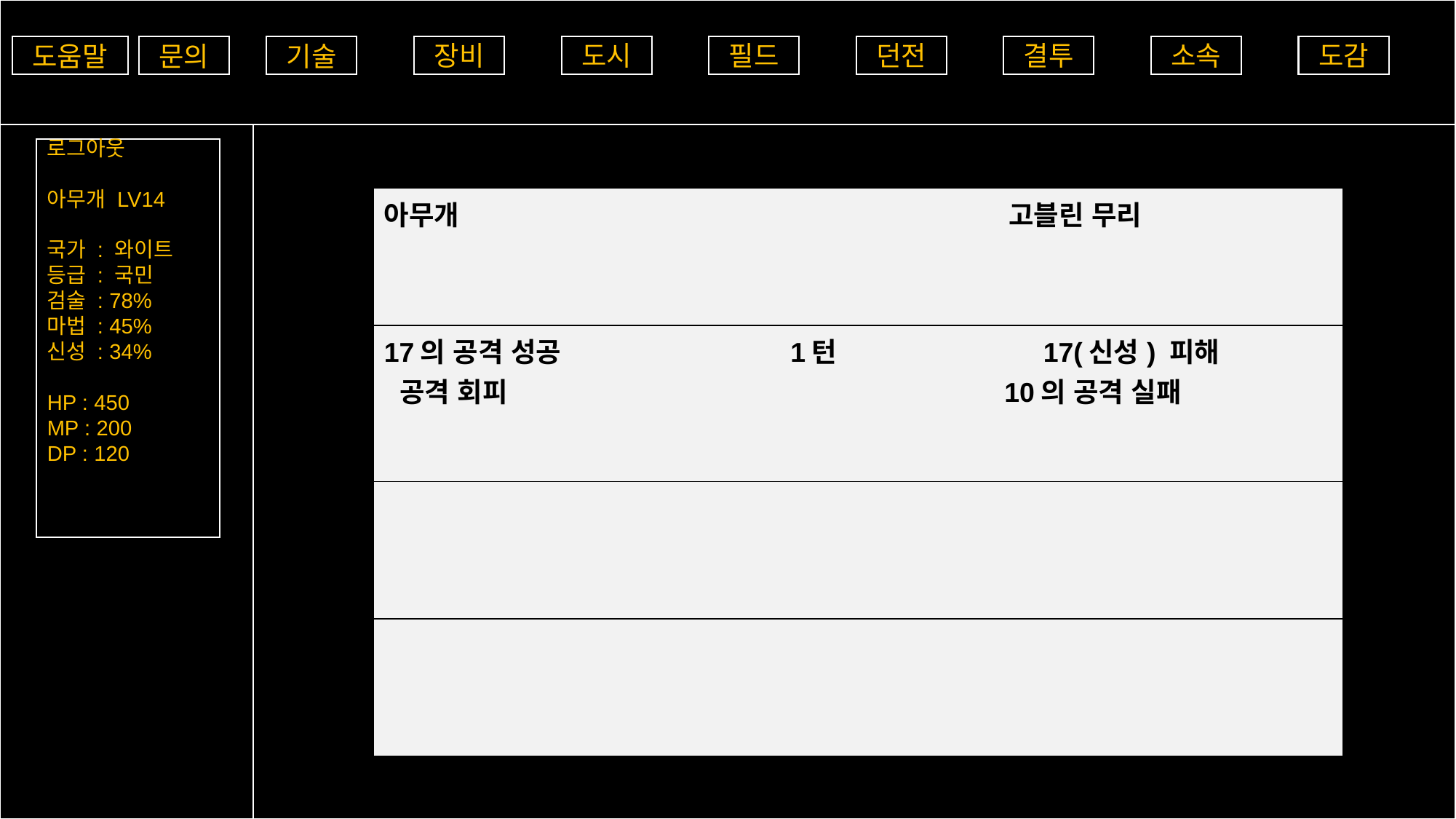

| 아무개 고블린 무리 |
| --- |
| 17의 공격 성공 1턴 17(신성) 피해 공격 회피 10의 공격 실패 |
|  |
|  |